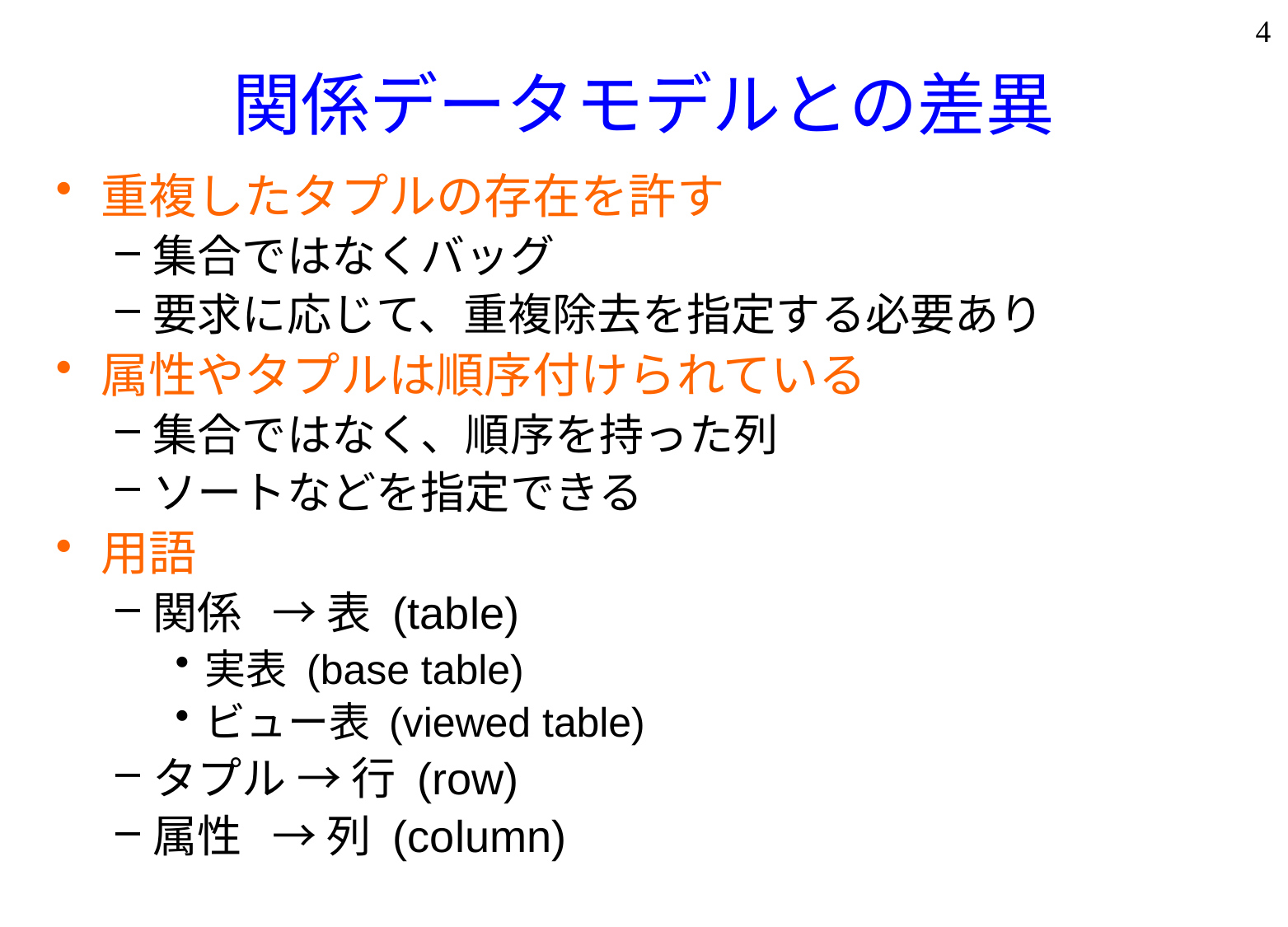

4
# 関係データモデルとの差異
重複したタプルの存在を許す
集合ではなくバッグ
要求に応じて、重複除去を指定する必要あり
属性やタプルは順序付けられている
集合ではなく、順序を持った列
ソートなどを指定できる
用語
関係   → 表 (table)
実表 (base table)
ビュー表 (viewed table)
タプル → 行 (row)
属性   → 列 (column)